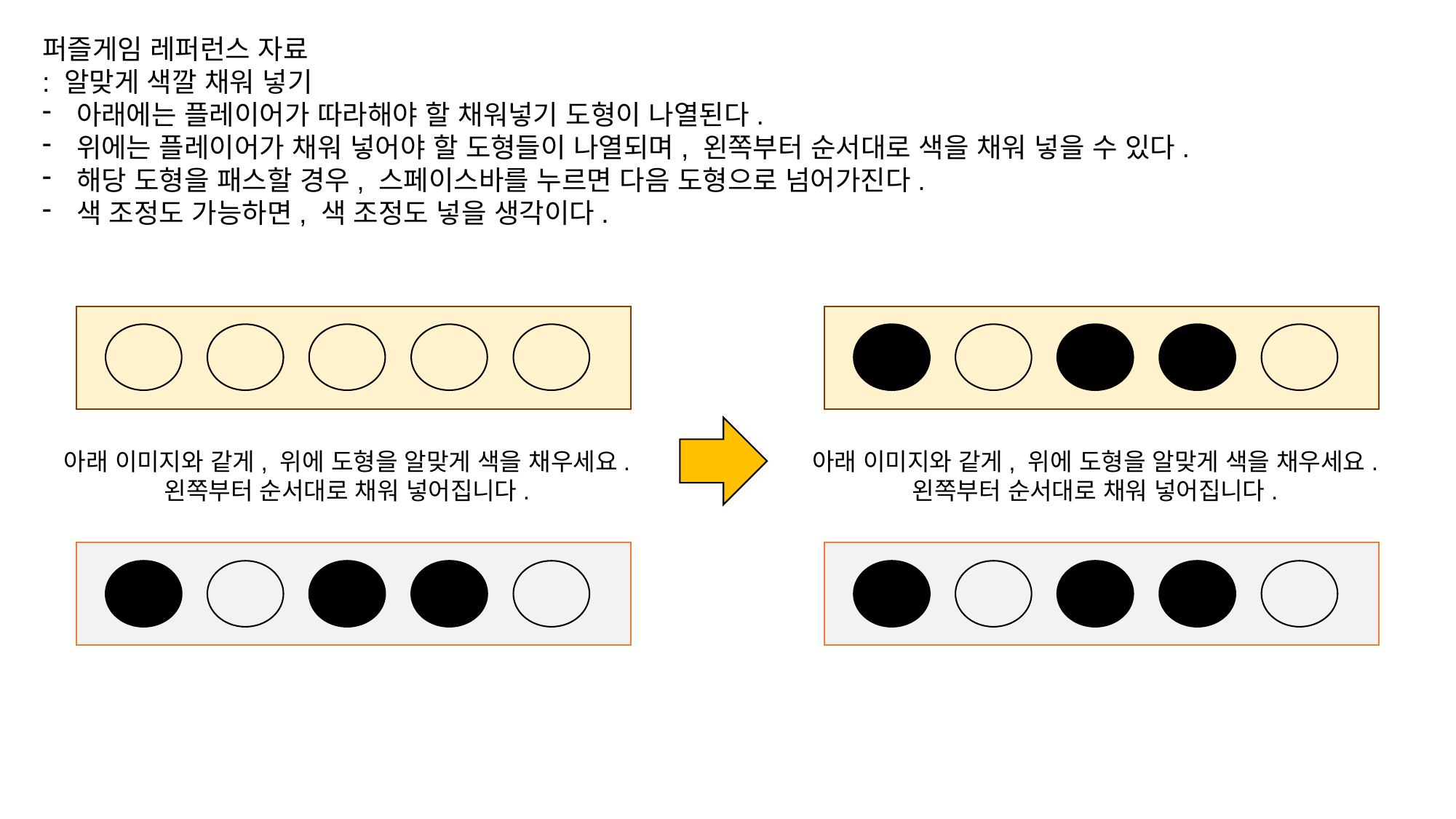

퍼즐게임 레퍼런스 자료
: 알맞게 색깔 채워 넣기
아래에는 플레이어가 따라해야 할 채워넣기 도형이 나열된다.
위에는 플레이어가 채워 넣어야 할 도형들이 나열되며, 왼쪽부터 순서대로 색을 채워 넣을 수 있다.
해당 도형을 패스할 경우, 스페이스바를 누르면 다음 도형으로 넘어가진다.
색 조정도 가능하면, 색 조정도 넣을 생각이다.

아래 이미지와 같게, 위에 도형을 알맞게 색을 채우세요.
왼쪽부터 순서대로 채워 넣어집니다.
아래 이미지와 같게, 위에 도형을 알맞게 색을 채우세요.
왼쪽부터 순서대로 채워 넣어집니다.